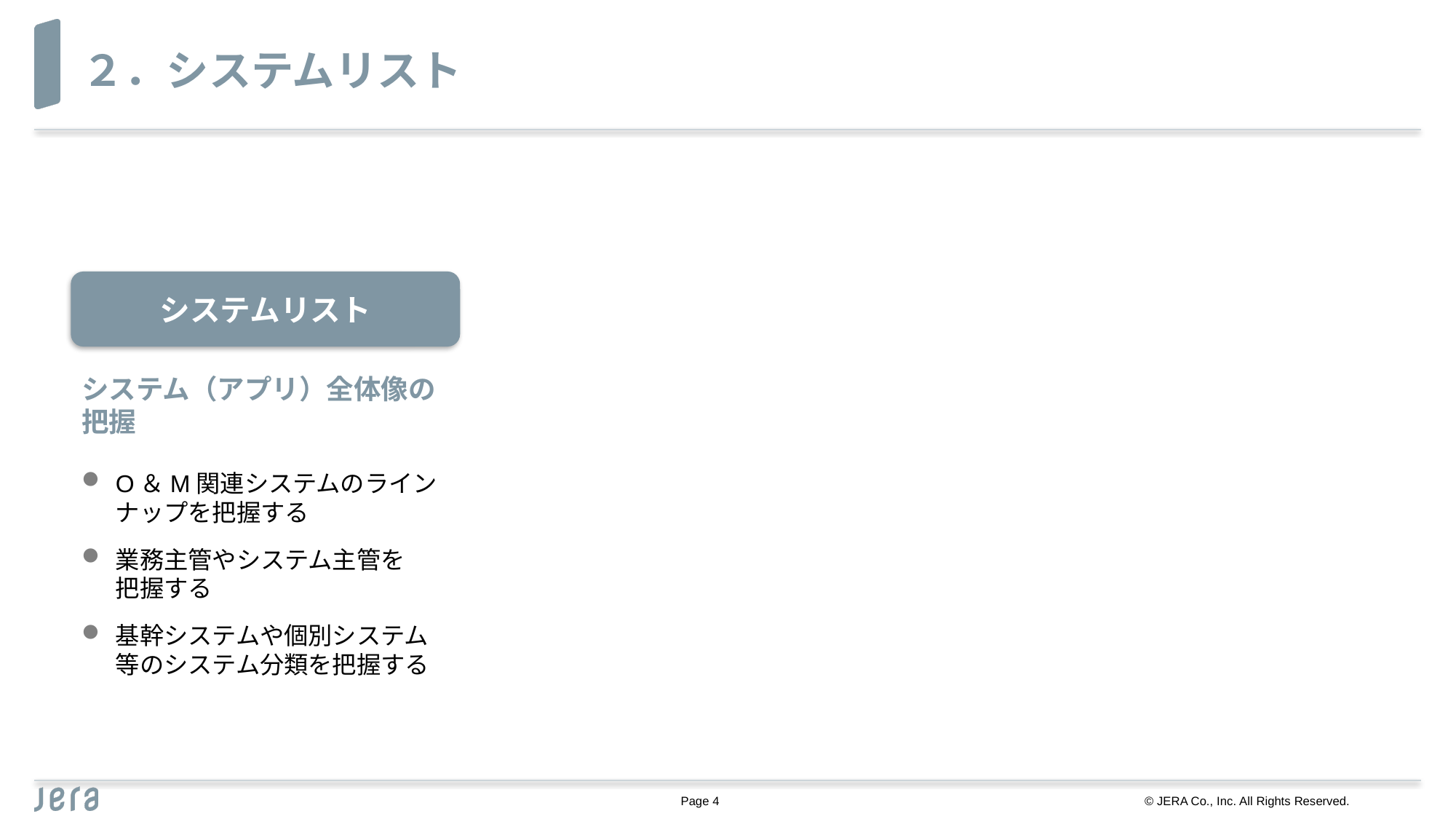

# ２．システムリスト
システムリスト
システム（アプリ）全体像の把握
O＆M関連システムのラインナップを把握する
業務主管やシステム主管を　把握する
基幹システムや個別システム等のシステム分類を把握する